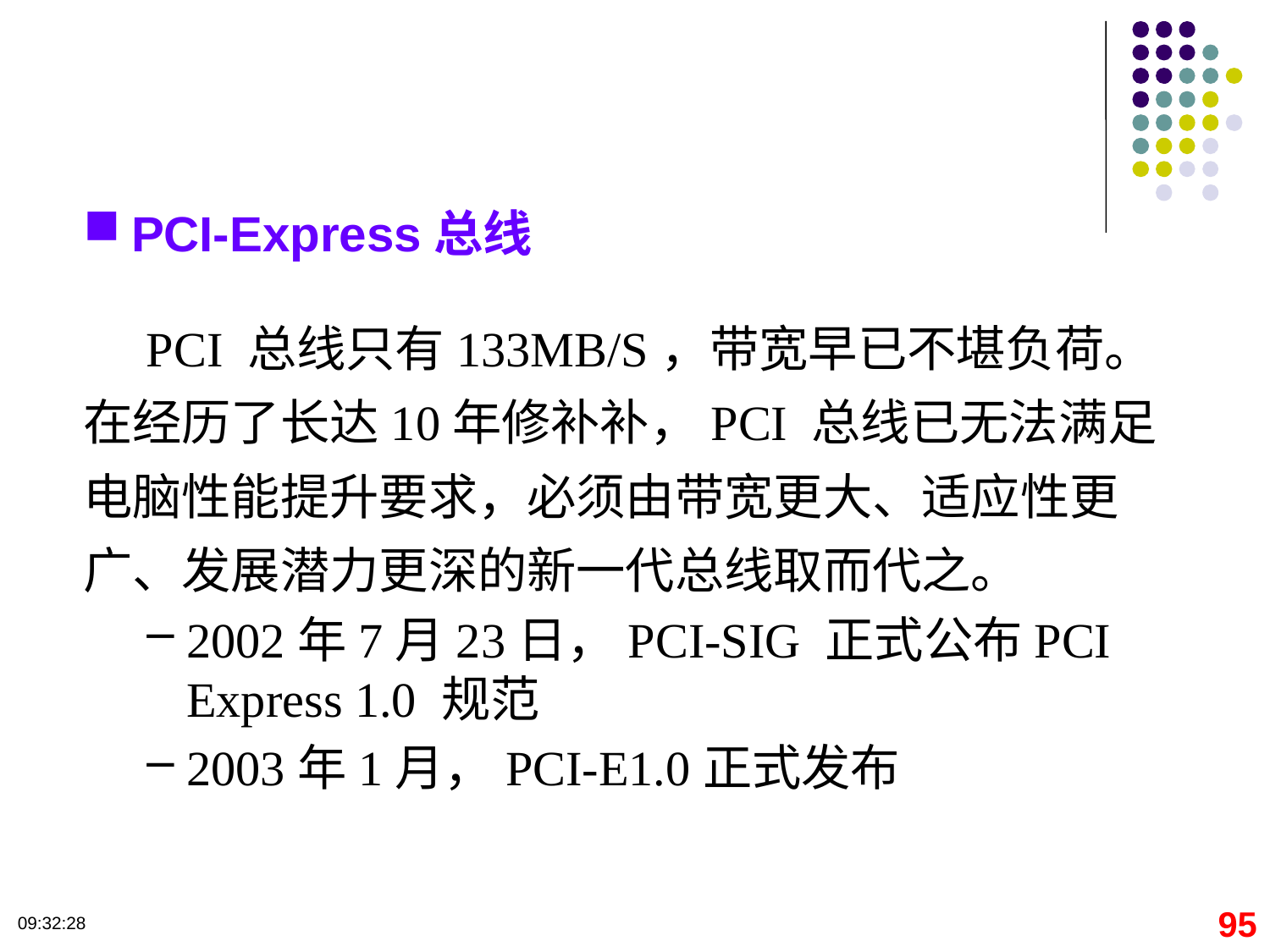

PCI-Express总线
  PCI 总线只有133MB/S，带宽早已不堪负荷。在经历了长达10年修补补，PCI 总线已无法满足电脑性能提升要求，必须由带宽更大、适应性更广、发展潜力更深的新一代总线取而代之。
2002年7月23日，PCI-SIG 正式公布PCI Express 1.0 规范
2003年1月，PCI-E1.0正式发布
95
09:32:28